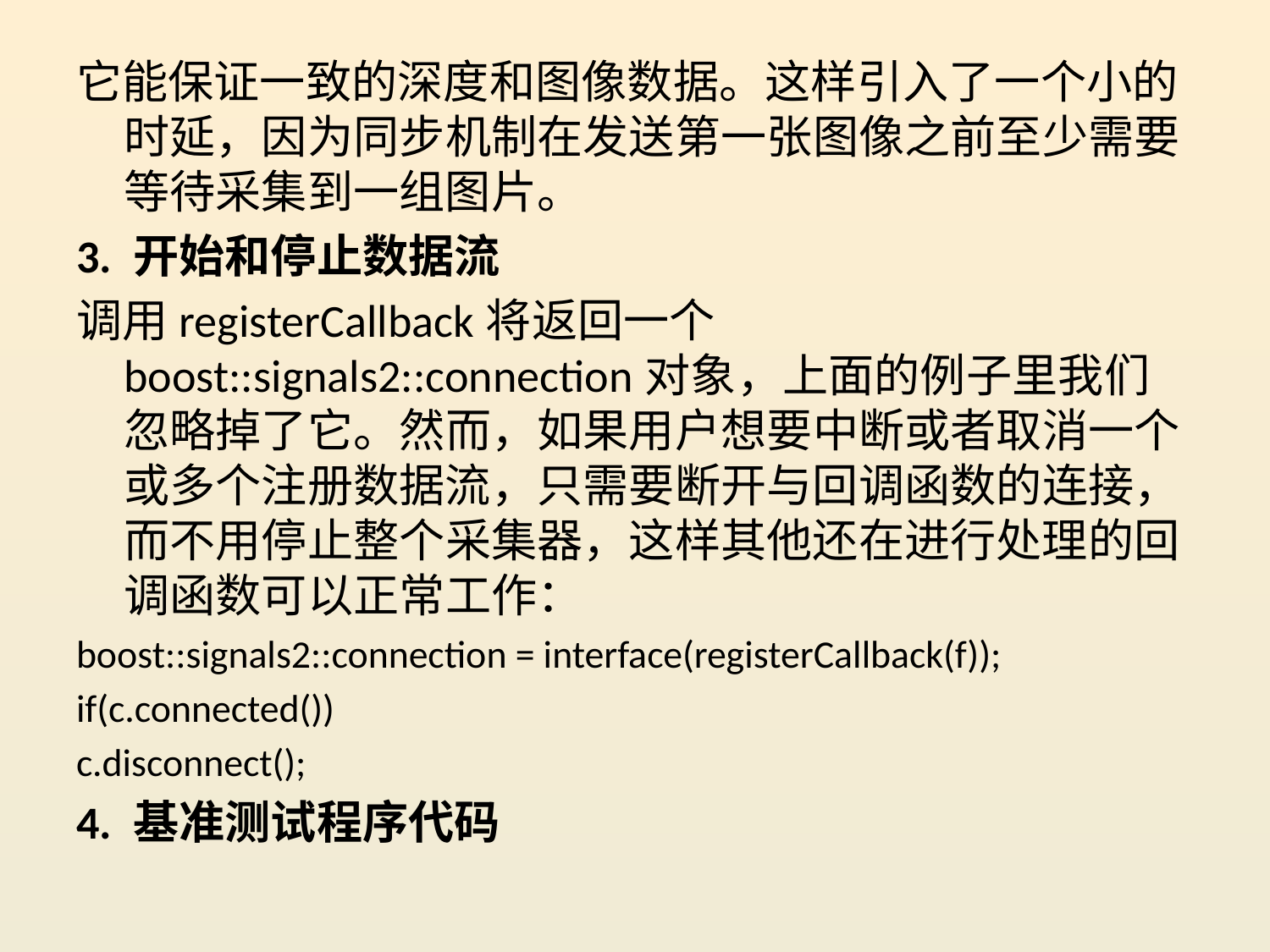

它能保证一致的深度和图像数据。这样引入了一个小的时延，因为同步机制在发送第一张图像之前至少需要等待采集到一组图片。
3. 开始和停止数据流
调用registerCallback将返回一个boost::signals2::connection对象，上面的例子里我们忽略掉了它。然而，如果用户想要中断或者取消一个或多个注册数据流，只需要断开与回调函数的连接，而不用停止整个采集器，这样其他还在进行处理的回调函数可以正常工作：
boost::signals2::connection = interface(registerCallback(f));
if(c.connected())
c.disconnect();
4. 基准测试程序代码